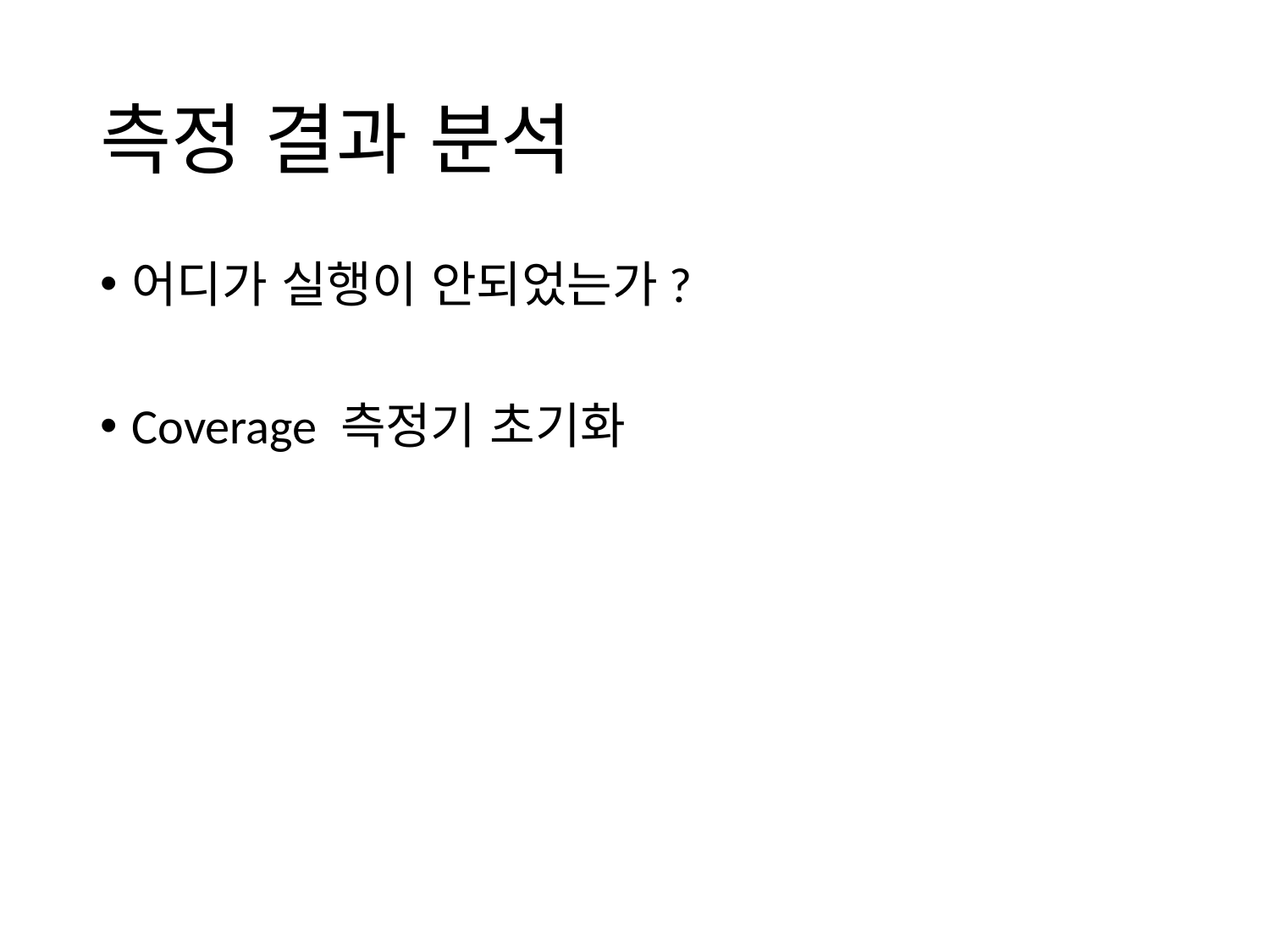

# 측정 결과 분석
어디가 실행이 안되었는가?

Coverage 측정기 초기화